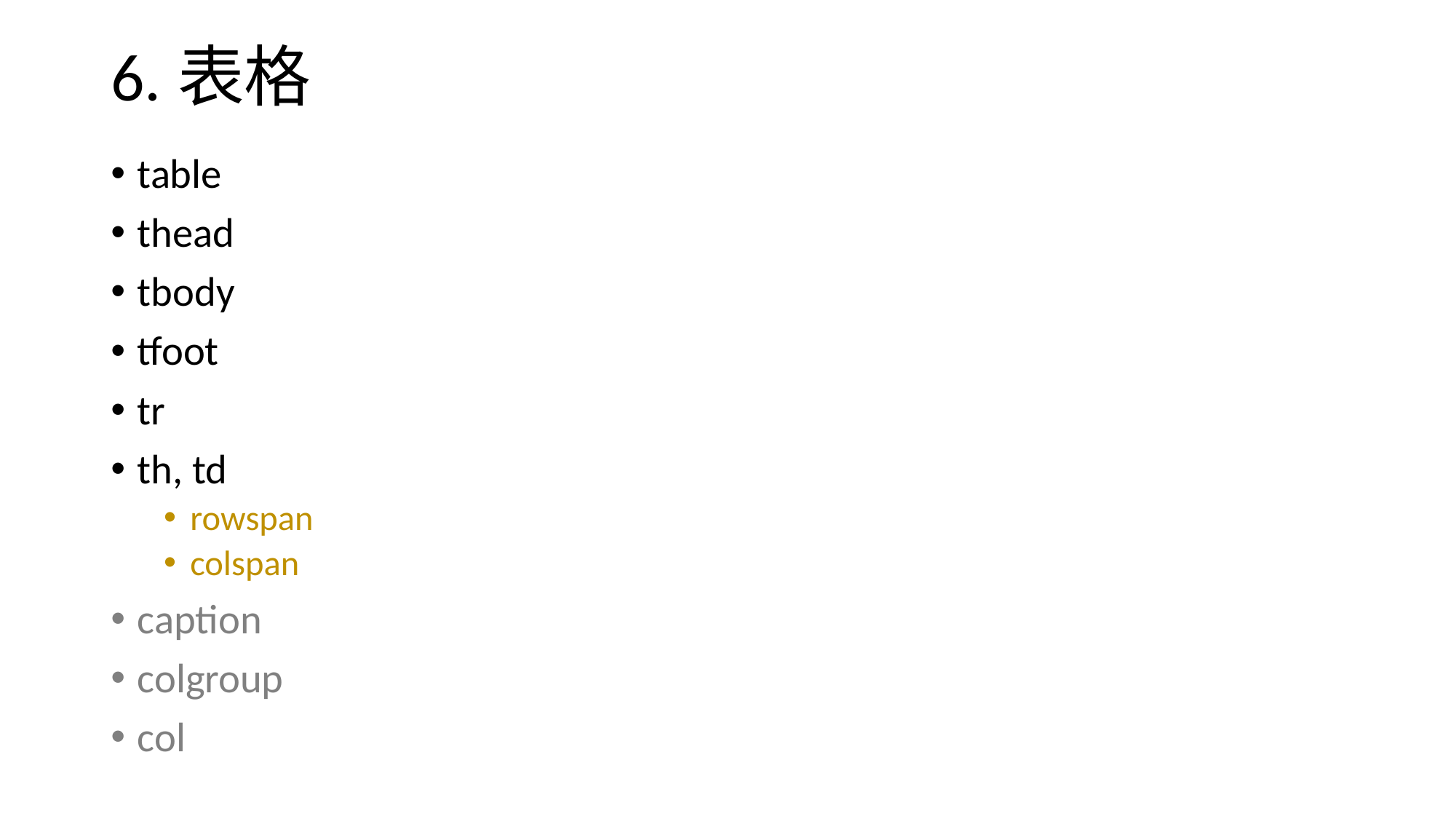

# 6.表格
table
thead
tbody
tfoot
tr
th, td
rowspan
colspan
caption
colgroup
col